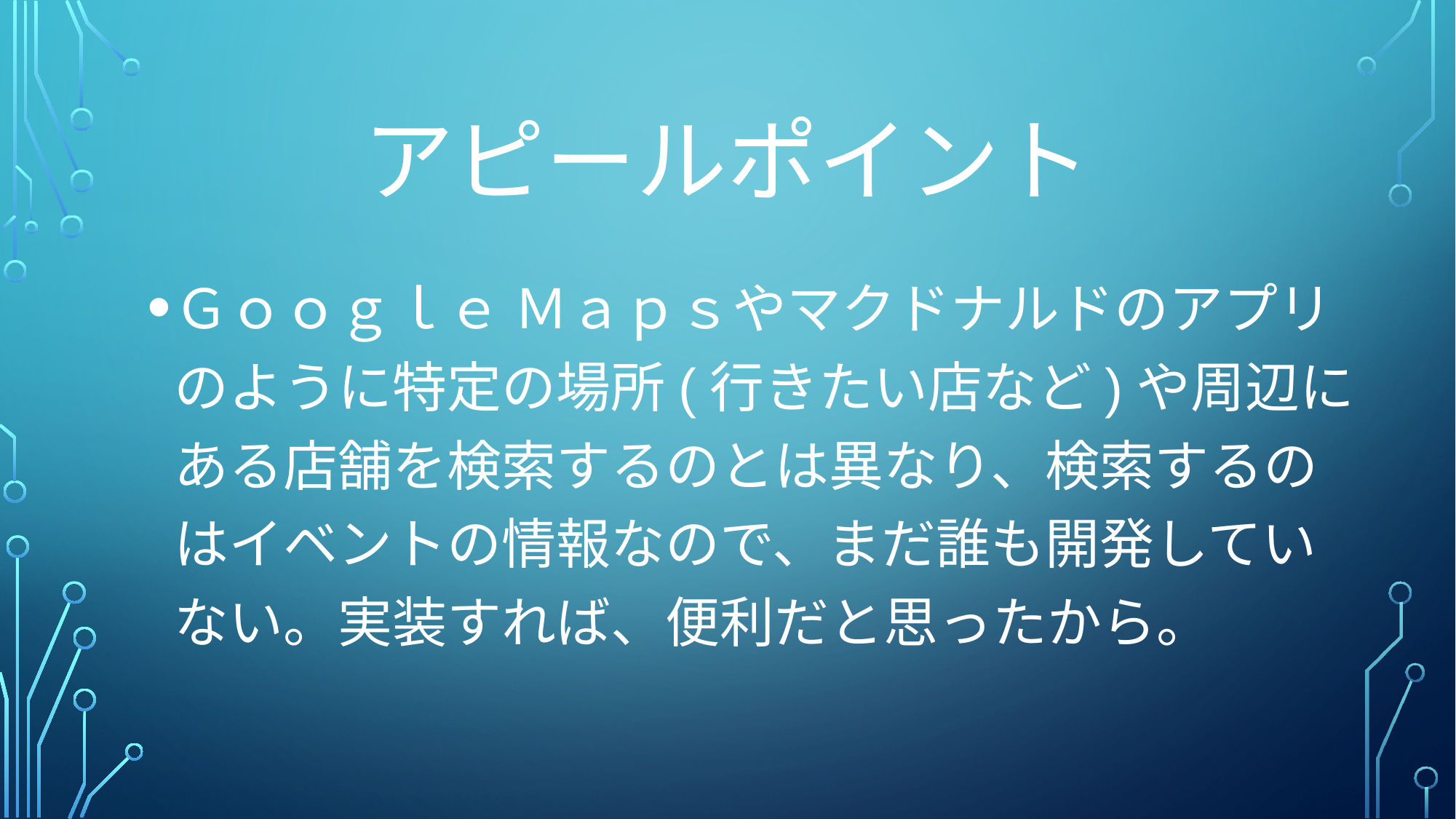

# アピールポイント
Ｇｏｏｇｌｅ Ｍａｐｓやマクドナルドのアプリのように特定の場所(行きたい店など)や周辺にある店舗を検索するのとは異なり、検索するのはイベントの情報なので、まだ誰も開発していない。実装すれば、便利だと思ったから。